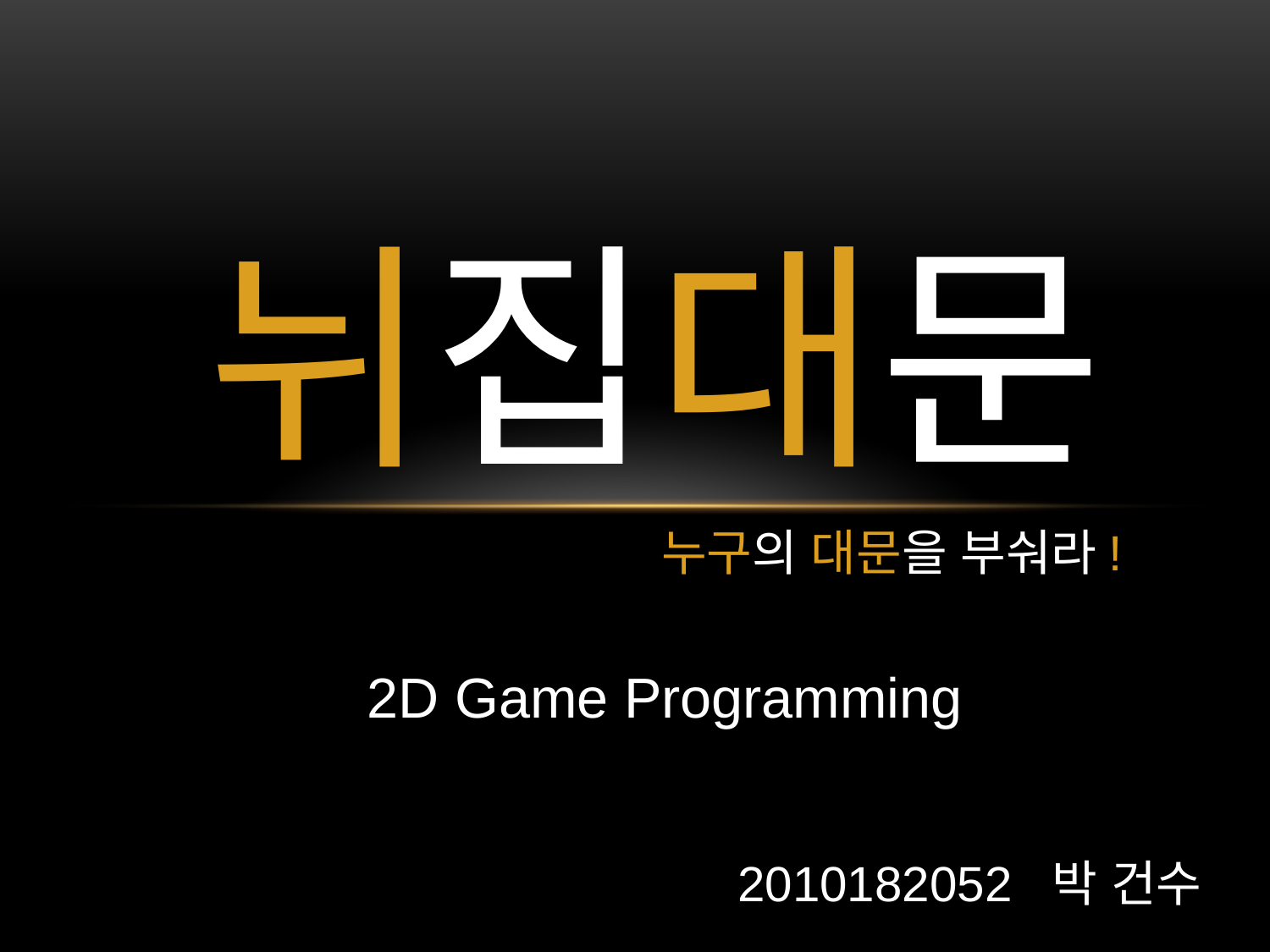

뉘집대문
		누구의 대문을 부숴라!
2D Game Programming
2010182052  박 건수